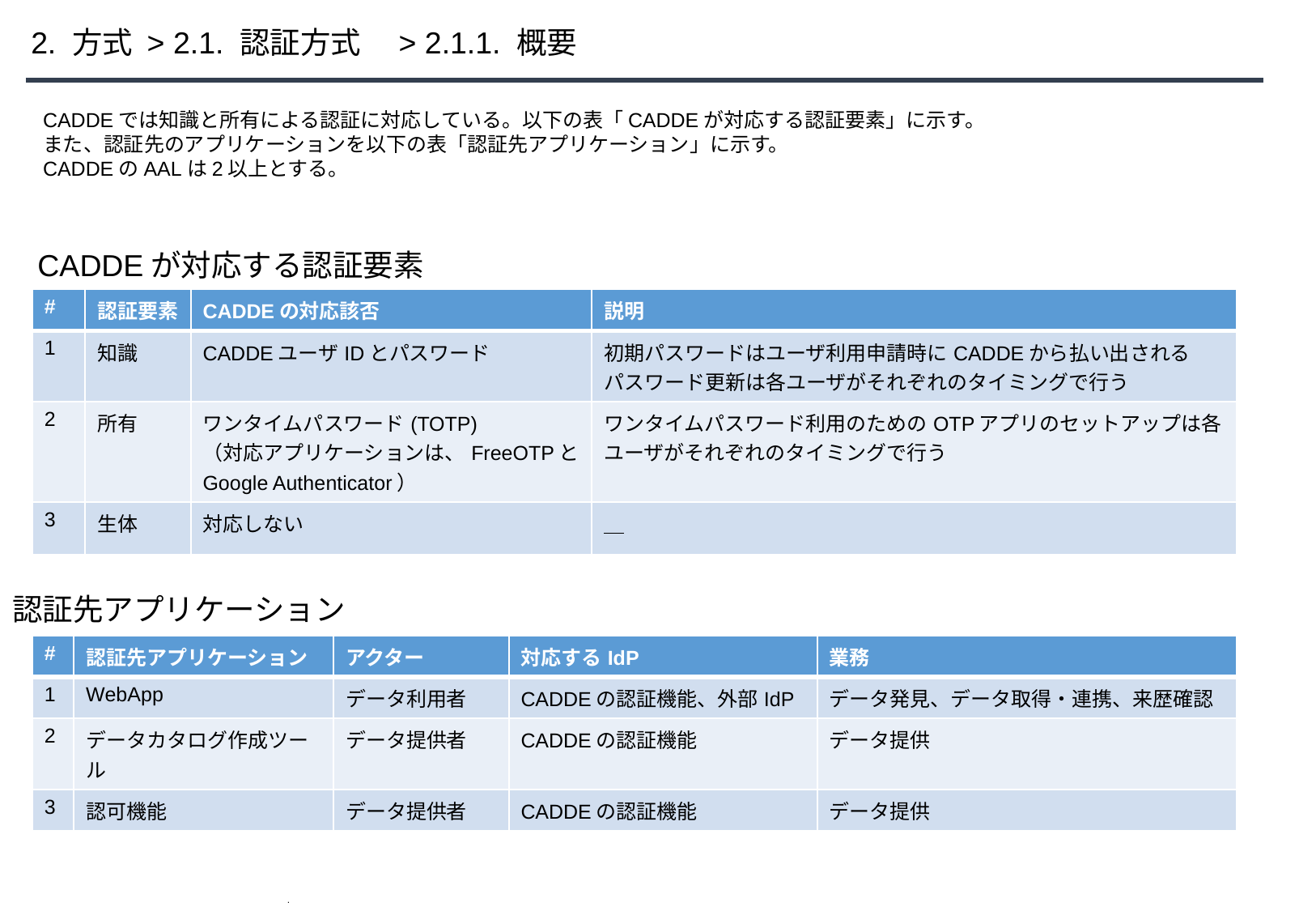

# 2. 方式 > 2.1. 認証方式　> 2.1.1. 概要
CADDEでは知識と所有による認証に対応している。以下の表「CADDEが対応する認証要素」に示す。
また、認証先のアプリケーションを以下の表「認証先アプリケーション」に示す。
CADDEのAALは2以上とする。

CADDEが対応する認証要素
| # | 認証要素 | CADDEの対応該否 | 説明 |
| --- | --- | --- | --- |
| 1 | 知識 | CADDEユーザIDとパスワード | 初期パスワードはユーザ利用申請時にCADDEから払い出される パスワード更新は各ユーザがそれぞれのタイミングで行う |
| 2 | 所有 | ワンタイムパスワード(TOTP) （対応アプリケーションは、FreeOTPとGoogle Authenticator） | ワンタイムパスワード利用のためのOTPアプリのセットアップは各ユーザがそれぞれのタイミングで行う |
| 3 | 生体 | 対応しない | ＿ |
認証先アプリケーション
| # | 認証先アプリケーション | アクター | 対応するIdP | 業務 |
| --- | --- | --- | --- | --- |
| 1 | WebApp | データ利用者 | CADDEの認証機能、外部IdP | データ発見、データ取得・連携、来歴確認 |
| 2 | データカタログ作成ツール | データ提供者 | CADDEの認証機能 | データ提供 |
| 3 | 認可機能 | データ提供者 | CADDEの認証機能 | データ提供 |